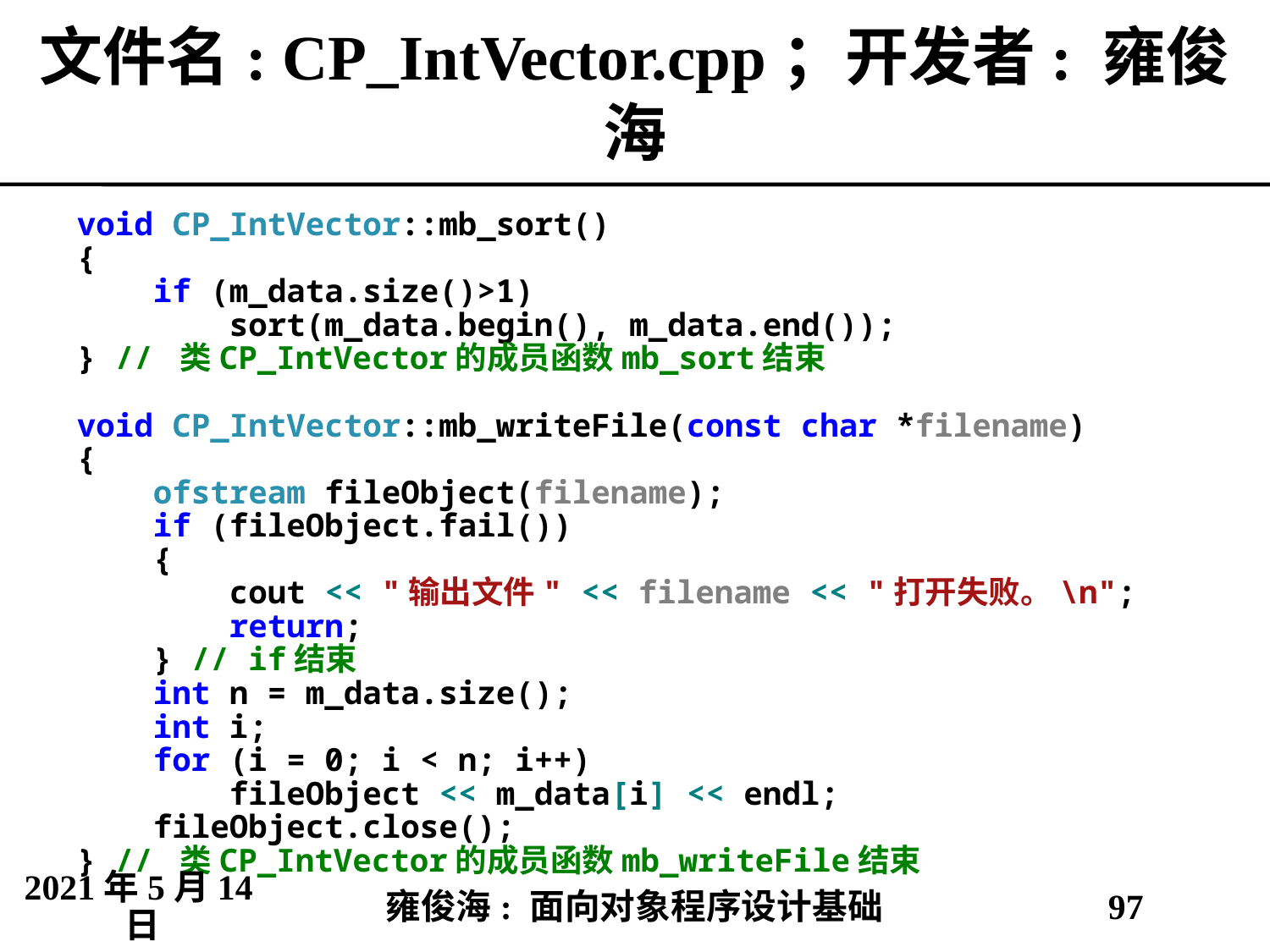

# 文件名: CP_IntVector.cpp；开发者: 雍俊海

void CP_IntVector::mb_sort()
{
    if (m_data.size()>1)
        sort(m_data.begin(), m_data.end());
} // 类CP_IntVector的成员函数mb_sort结束

void CP_IntVector::mb_writeFile(const char *filename)
{
    ofstream fileObject(filename);
    if (fileObject.fail())
    {
        cout << "输出文件" << filename << "打开失败。\n";
        return;
    } // if结束
    int n = m_data.size();
    int i;
    for (i = 0; i < n; i++)
        fileObject << m_data[i] << endl;
    fileObject.close();
} // 类CP_IntVector的成员函数mb_writeFile结束
2021年5月14日
雍俊海: 面向对象程序设计基础
97